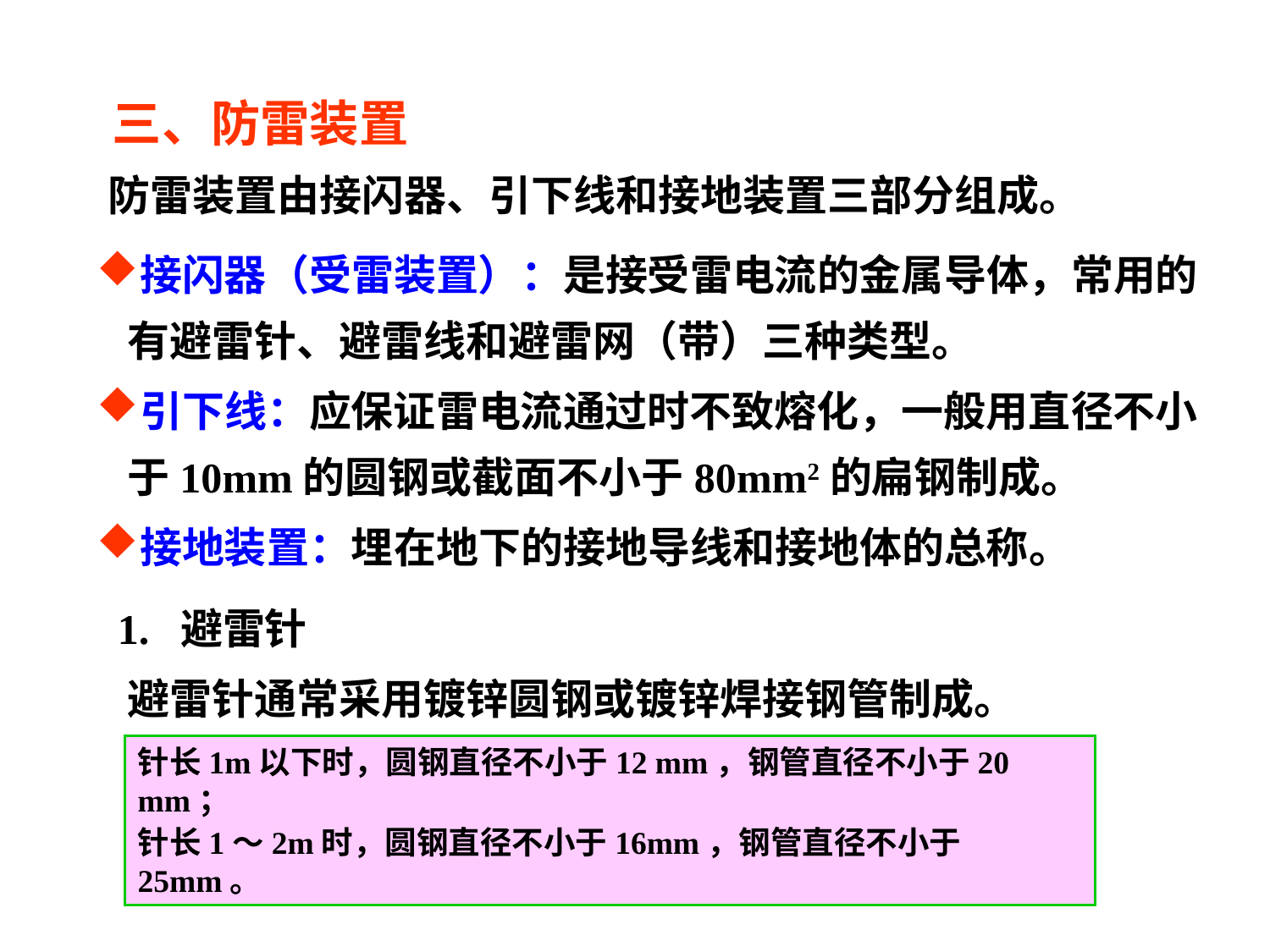

三、防雷装置
防雷装置由接闪器、引下线和接地装置三部分组成。
接闪器（受雷装置）：是接受雷电流的金属导体，常用的有避雷针、避雷线和避雷网（带）三种类型。
引下线：应保证雷电流通过时不致熔化，一般用直径不小于10mm的圆钢或截面不小于80mm2的扁钢制成。
接地装置：埋在地下的接地导线和接地体的总称。

1.  避雷针
避雷针通常采用镀锌圆钢或镀锌焊接钢管制成。
针长1m以下时，圆钢直径不小于12 mm，钢管直径不小于20 mm；
针长1～2m时，圆钢直径不小于16mm，钢管直径不小于25mm。